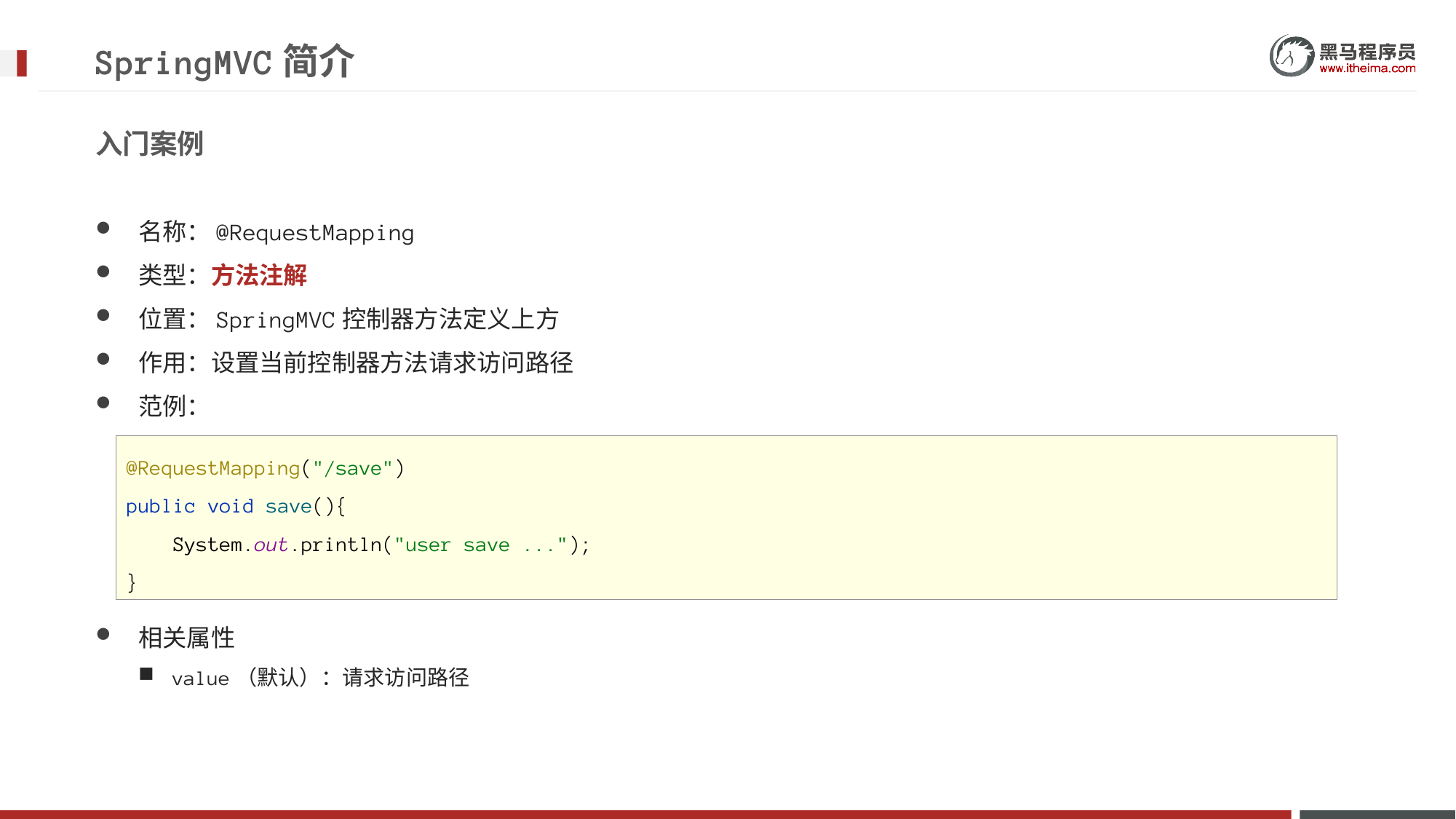

# SpringMVC简介
入门案例
名称：@RequestMapping
类型：方法注解
位置：SpringMVC控制器方法定义上方
作用：设置当前控制器方法请求访问路径
范例：

相关属性
value（默认）：请求访问路径
@RequestMapping("/save")
public void save(){
    System.out.println("user save ...");
}